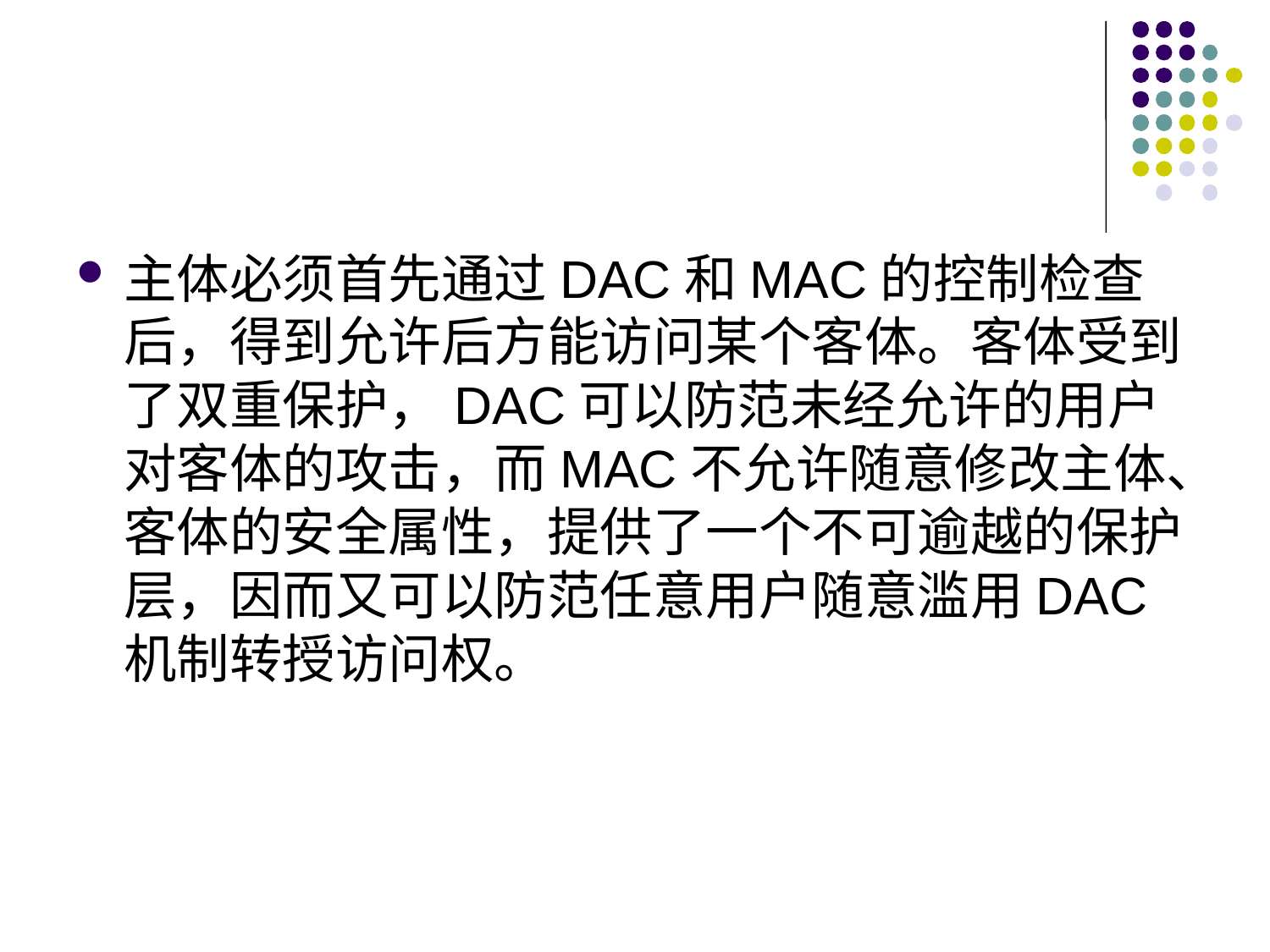

主体必须首先通过DAC和MAC的控制检查后，得到允许后方能访问某个客体。客体受到了双重保护，DAC可以防范未经允许的用户对客体的攻击，而MAC不允许随意修改主体、客体的安全属性，提供了一个不可逾越的保护层，因而又可以防范任意用户随意滥用DAC机制转授访问权。